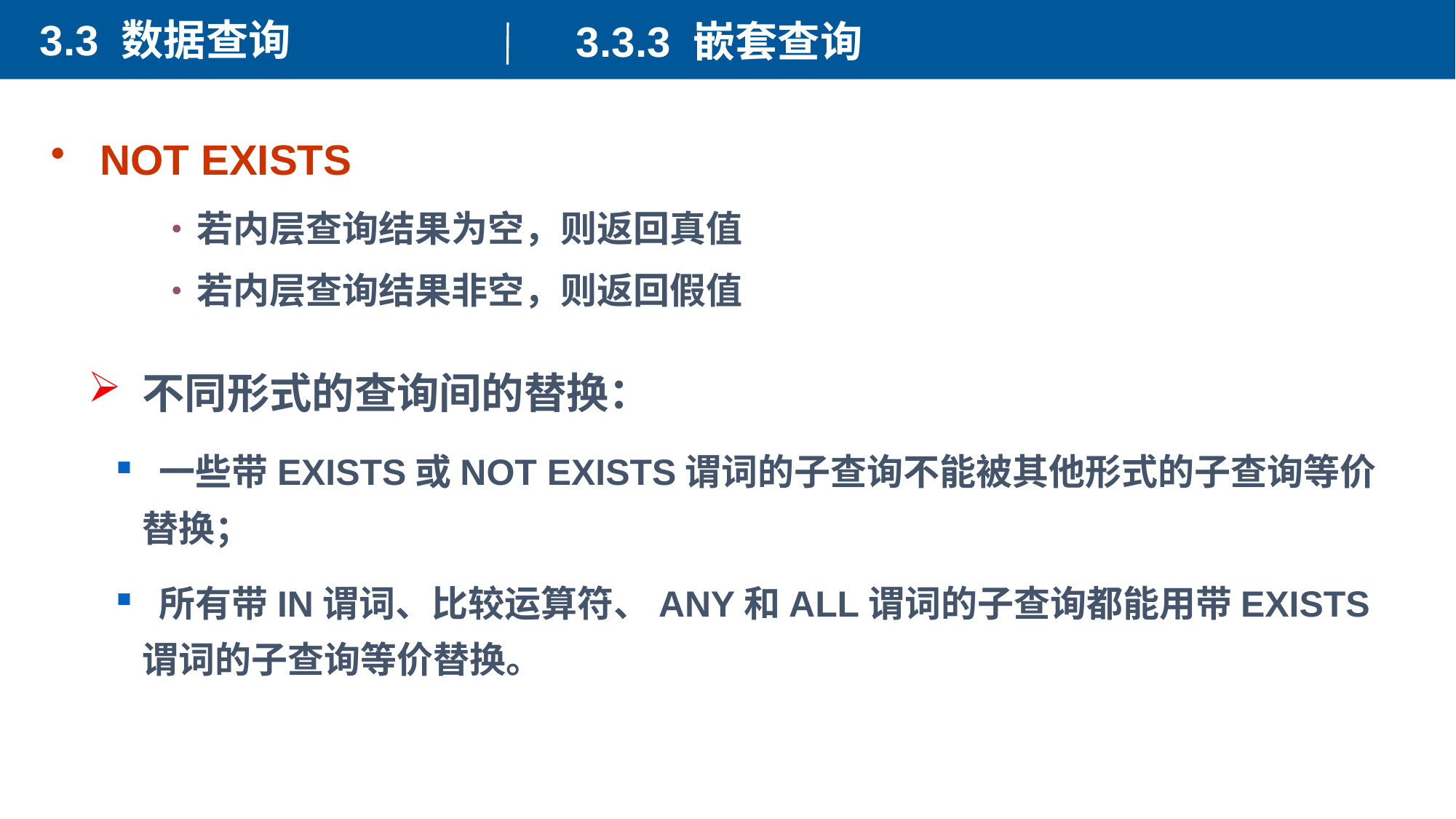

3.3 数据查询
3.3.3 嵌套查询
  NOT EXISTS谓词：
若内层查询结果为空，则返回真值
若内层查询结果非空，则返回假值
不同形式的查询间的替换：
 一些带EXISTS或NOT EXISTS谓词的子查询不能被其他形式的子查询等价替换；
 所有带IN谓词、比较运算符、ANY和ALL谓词的子查询都能用带EXISTS谓词的子查询等价替换。